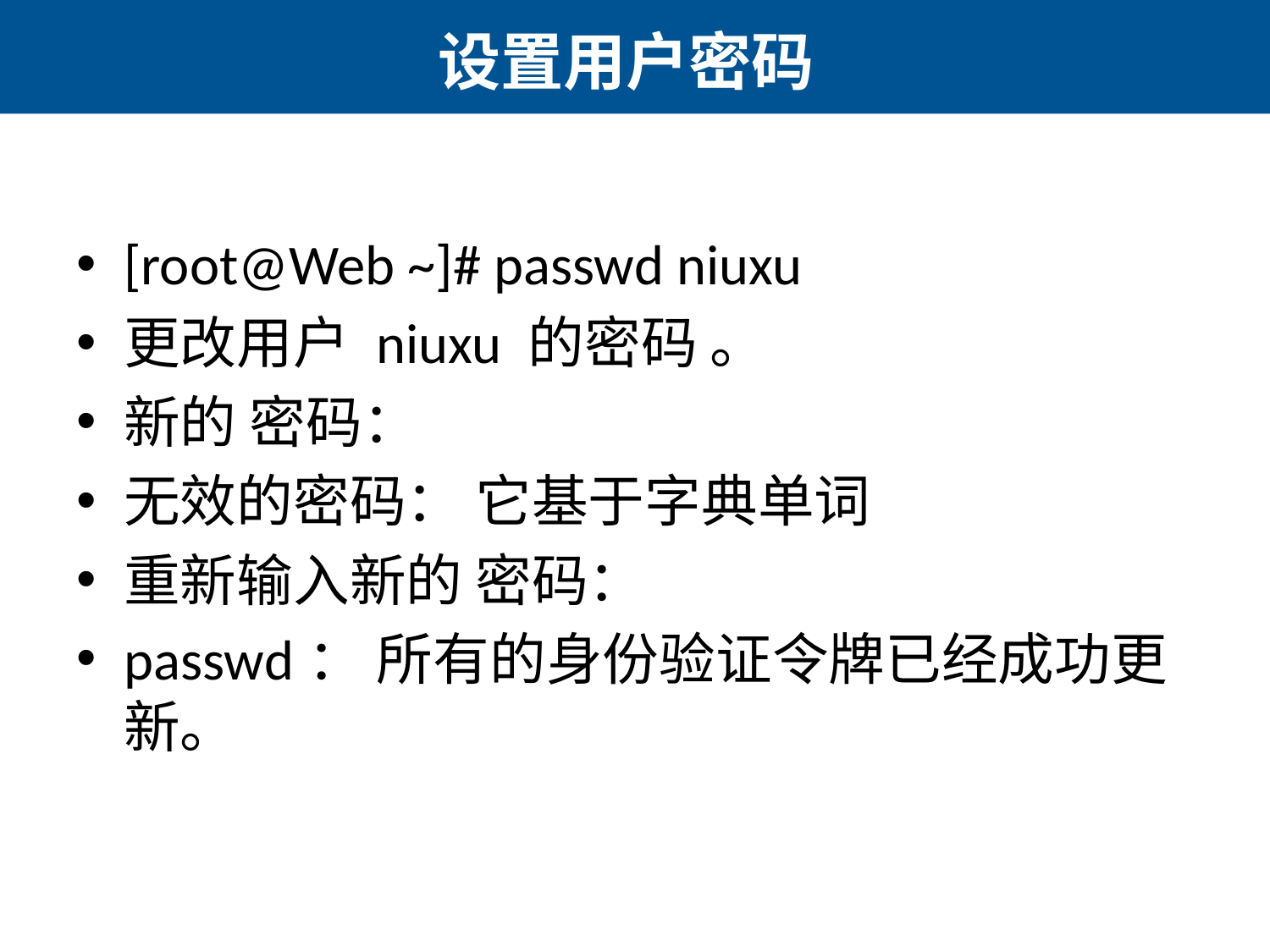

# 设置用户密码
[root@Web ~]# passwd niuxu
更改用户 niuxu 的密码 。
新的 密码：
无效的密码： 它基于字典单词
重新输入新的 密码：
passwd： 所有的身份验证令牌已经成功更新。